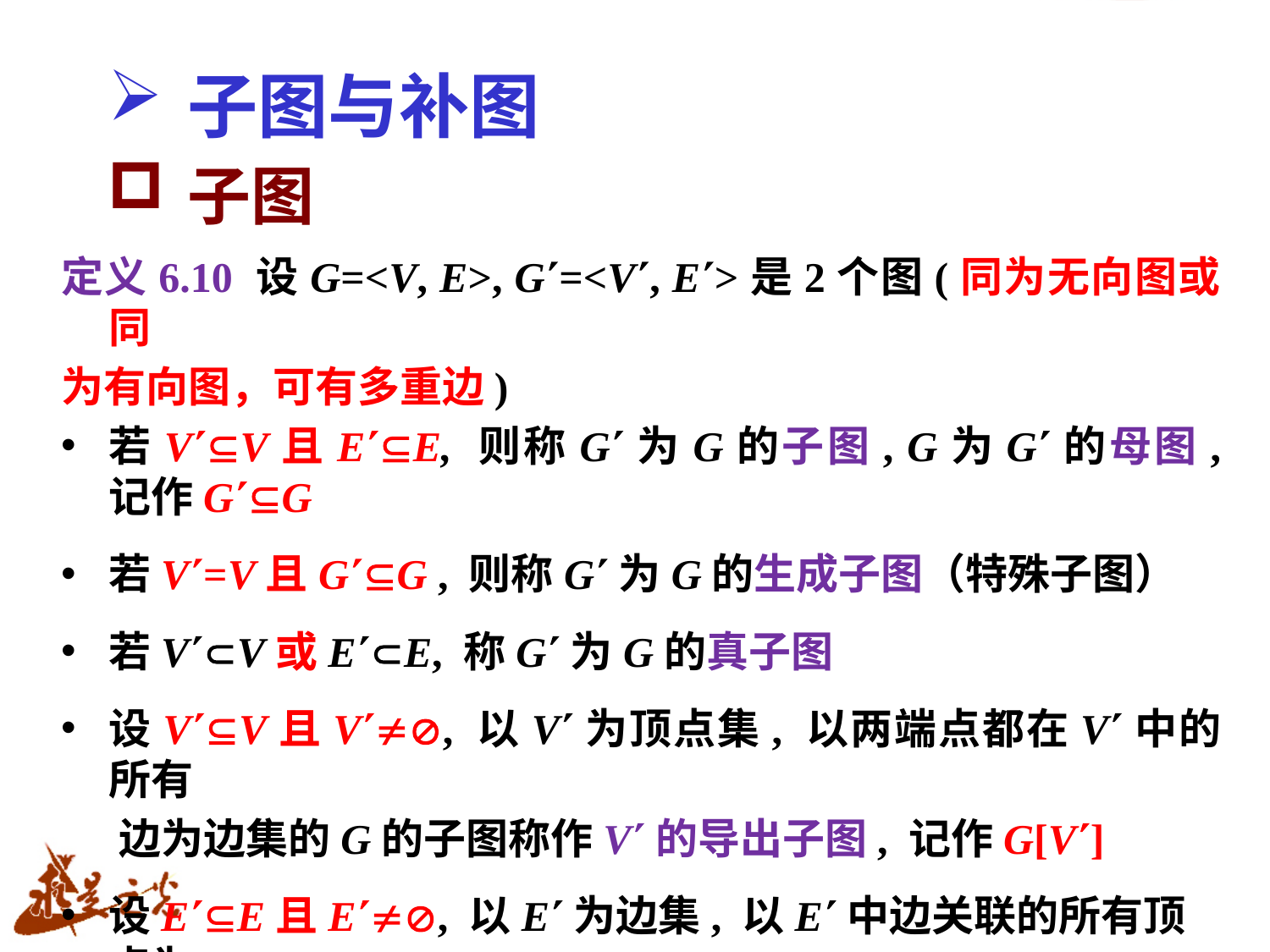

# 子图与补图
子图
定义6.10 设G=<V, E>, G′=<V′, E′>是2个图(同为无向图或同
为有向图，可有多重边)
若V′⊆V且E′⊆E, 则称G′为G的子图, G为G′的母图, 记作G′⊆G
若V′=V且G′⊆G , 则称G′为G的生成子图（特殊子图）
若V′⊂V或E′⊂E, 称G′为G的真子图
设V′⊆V且V′≠∅, 以V′为顶点集, 以两端点都在V′中的所有
     边为边集的G的子图称作V′的导出子图, 记作G[V′]
设E′⊆E且E′≠∅, 以E′为边集, 以E′中边关联的所有顶点为
    顶点集的G的子图称作E′的导出子图, 记作G[E′]
22